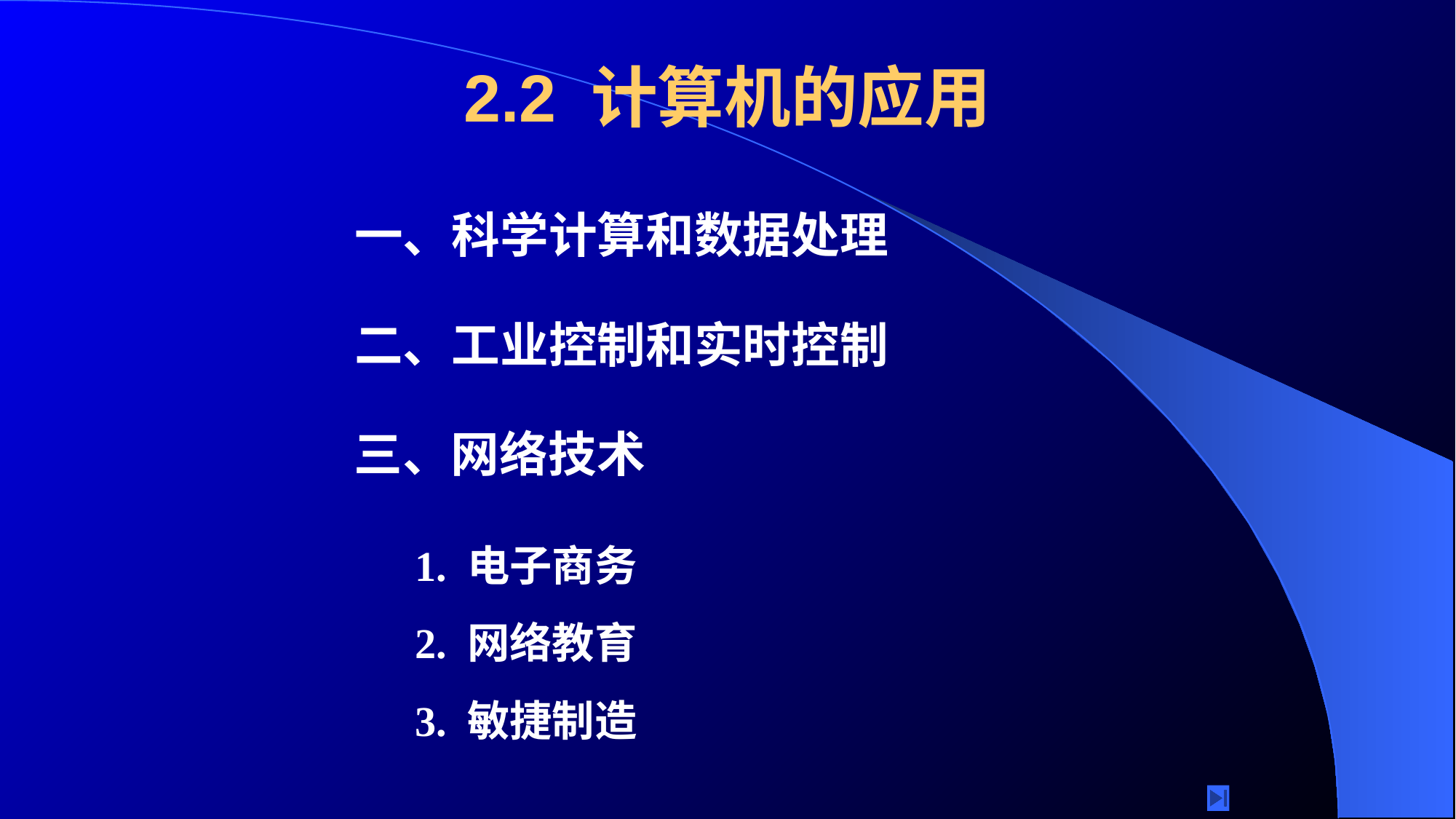

# 2.2 计算机的应用
一、科学计算和数据处理
二、工业控制和实时控制
三、网络技术
1. 电子商务
2. 网络教育
3. 敏捷制造